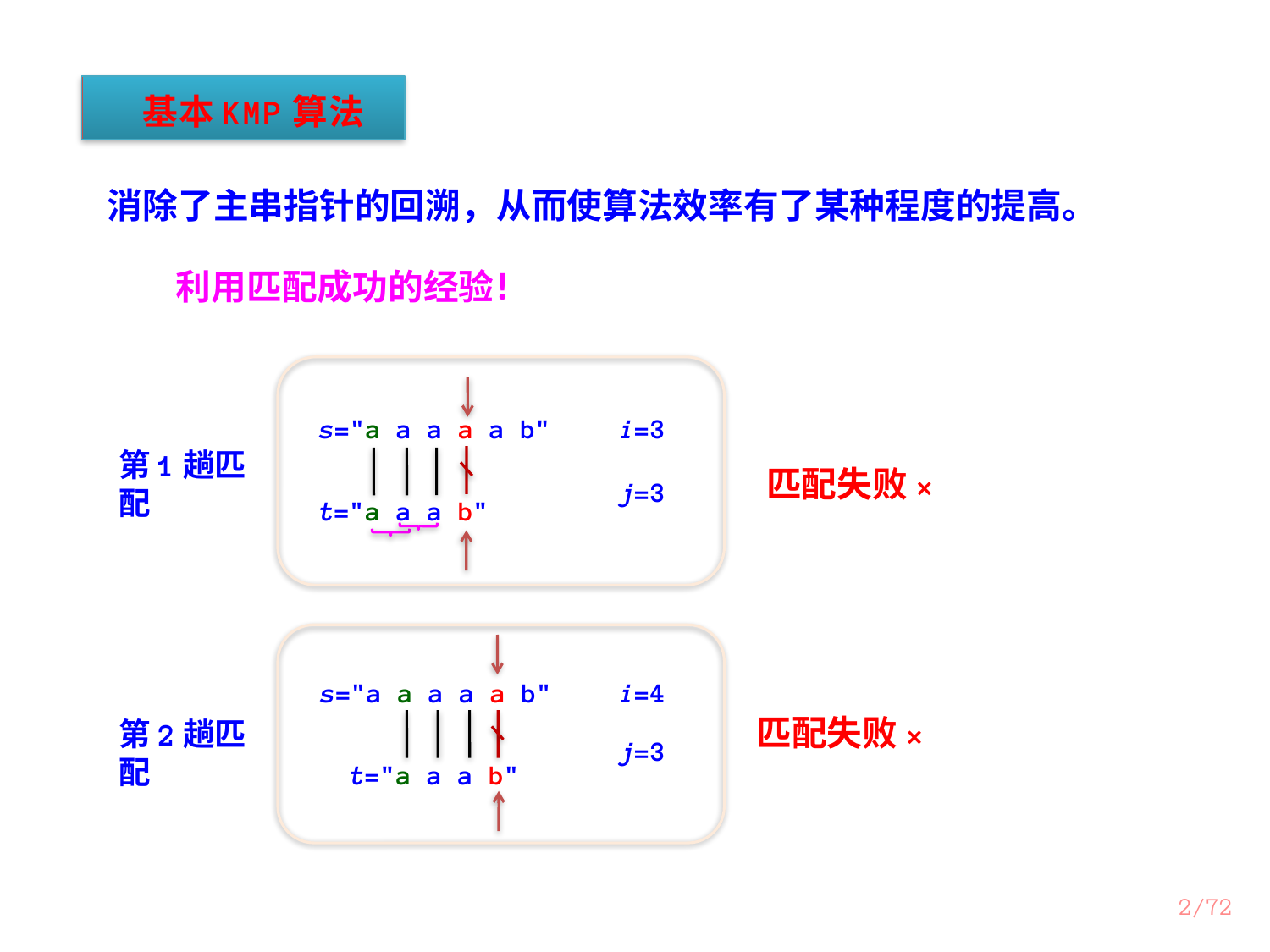

基本KMP算法
消除了主串指针的回溯，从而使算法效率有了某种程度的提高。
利用匹配成功的经验！

s="a a a a a b"
i=3
第1趟匹配

j=3
t="a a a b"

s="a a a a a b"
i=4
匹配失败×

第2趟匹配

j=3
t="a a a b"

匹配失败×

2/72